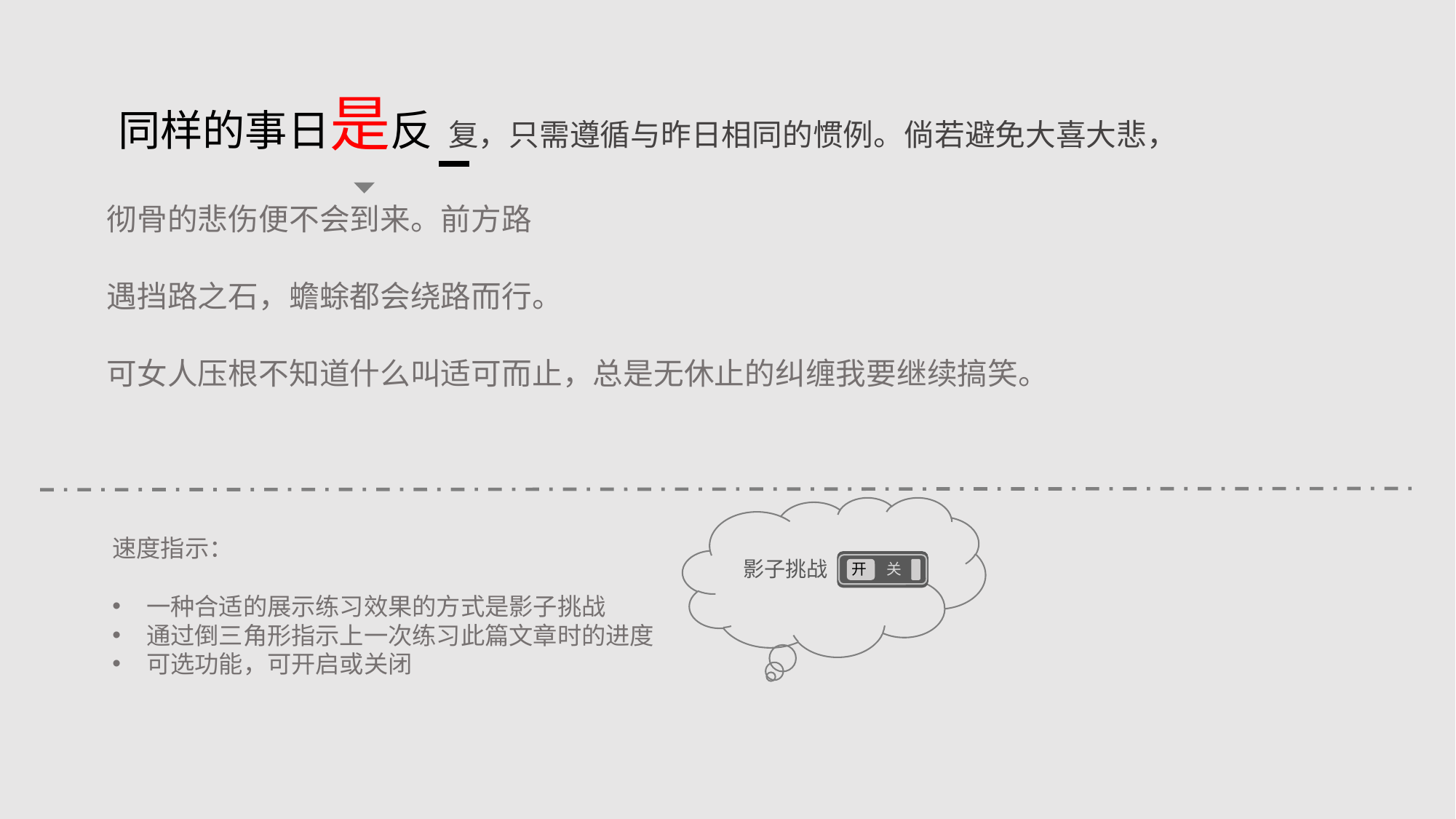

同样的事日是反 复，只需遵循与昨日相同的惯例。倘若避免大喜大悲，

彻骨的悲伤便不会到来。前方路
遇挡路之石，蟾蜍都会绕路而行。
可女人压根不知道什么叫适可而止，总是无休止的纠缠我要继续搞笑。

影子挑战

开
关

速度指示：

一种合适的展示练习效果的方式是影子挑战
通过倒三角形指示上一次练习此篇文章时的进度
可选功能，可开启或关闭